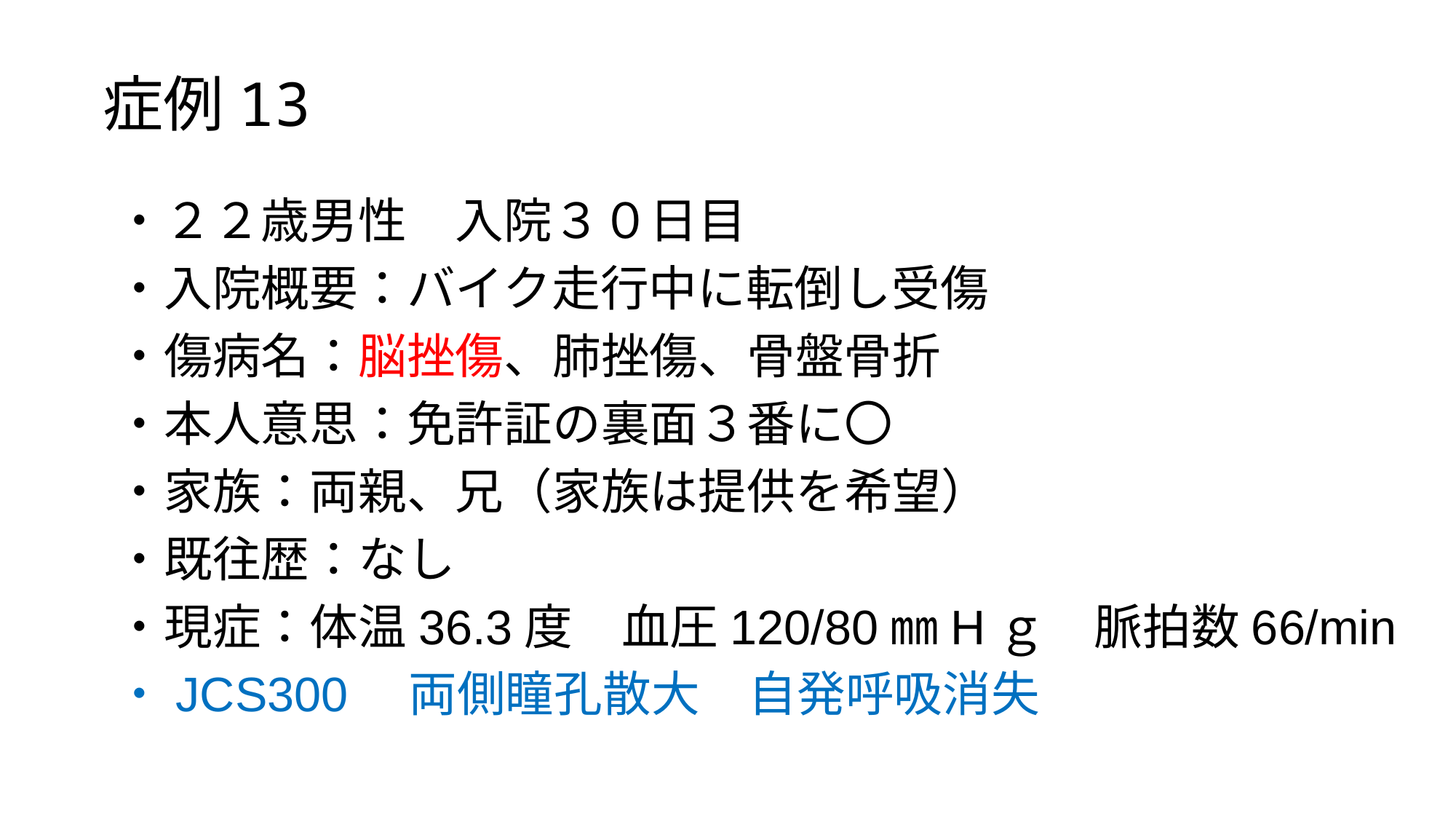

# 症例13
・２２歳男性　入院３０日目
・入院概要：バイク走行中に転倒し受傷
・傷病名：脳挫傷、肺挫傷、骨盤骨折
・本人意思：免許証の裏面３番に〇
・家族：両親、兄（家族は提供を希望）
・既往歴：なし
・現症：体温36.3度　血圧120/80㎜Hｇ　脈拍数66/min
・JCS300　両側瞳孔散大　自発呼吸消失